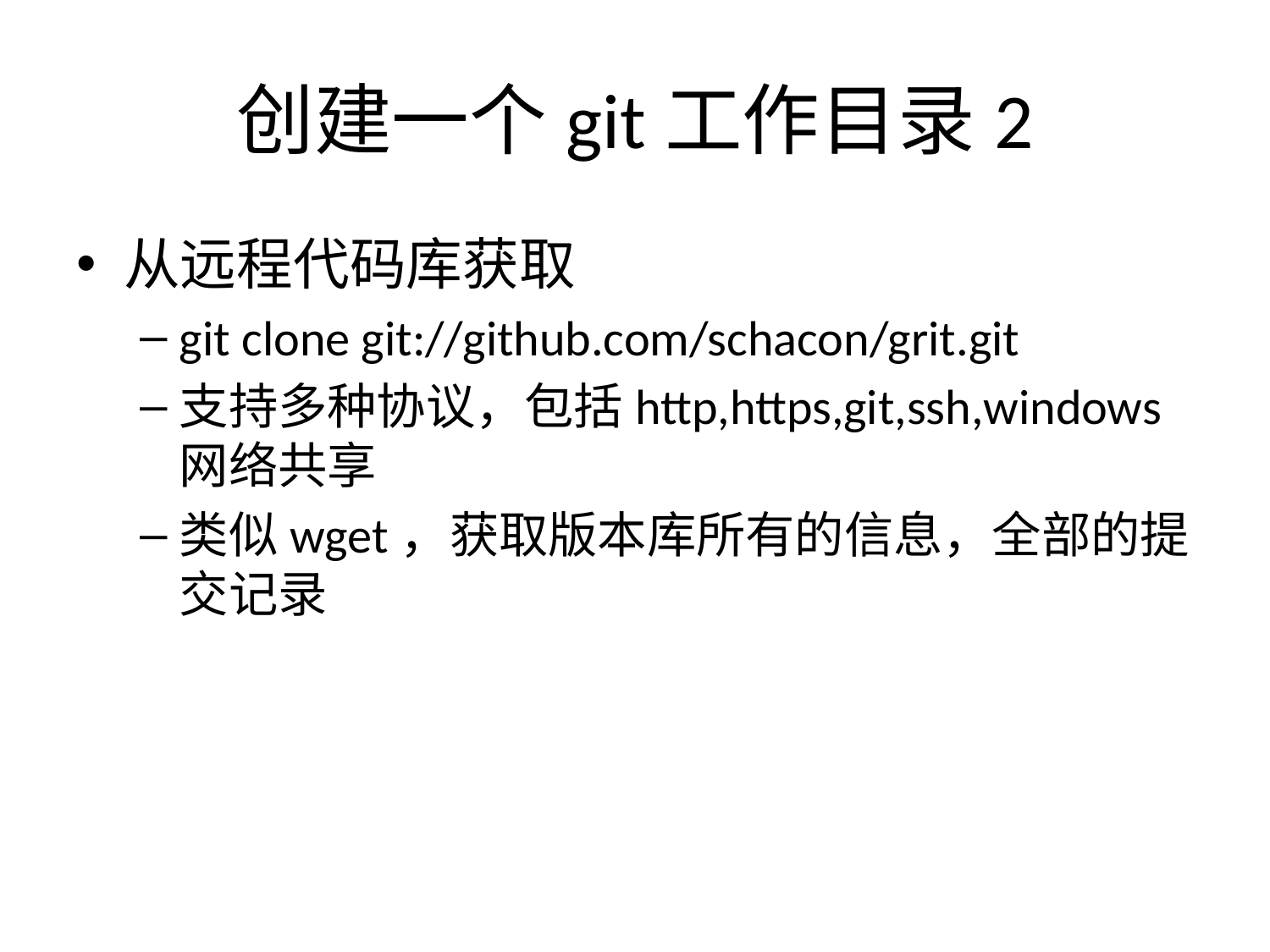

# 创建一个git工作目录2
从远程代码库获取
git clone git://github.com/schacon/grit.git
支持多种协议，包括http,https,git,ssh,windows网络共享
类似wget，获取版本库所有的信息，全部的提交记录